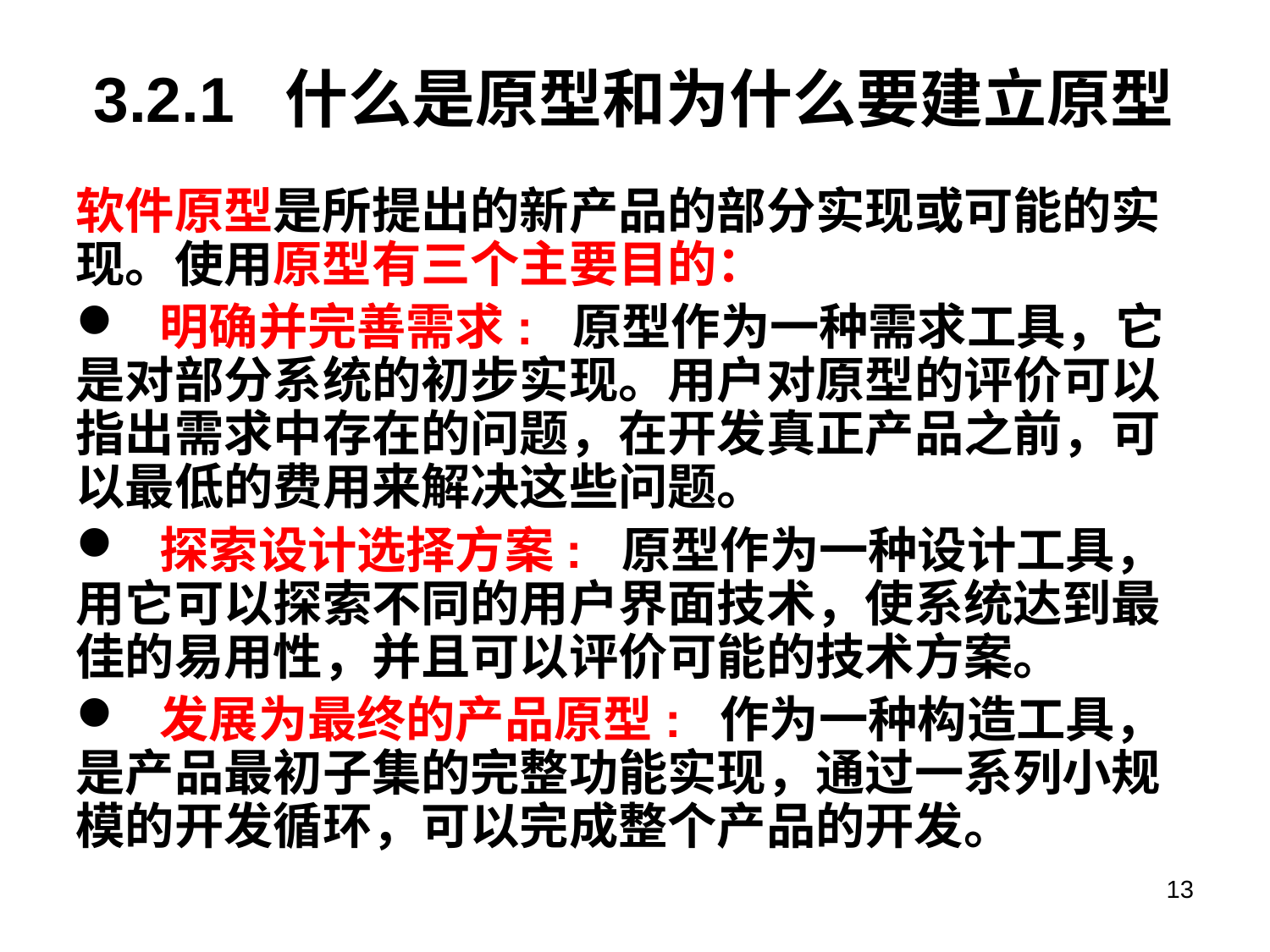

# 3.2.1  什么是原型和为什么要建立原型
软件原型是所提出的新产品的部分实现或可能的实现。使用原型有三个主要目的：
  明确并完善需求:  原型作为一种需求工具，它是对部分系统的初步实现。用户对原型的评价可以指出需求中存在的问题，在开发真正产品之前，可以最低的费用来解决这些问题。
  探索设计选择方案:  原型作为一种设计工具，用它可以探索不同的用户界面技术，使系统达到最佳的易用性，并且可以评价可能的技术方案。
  发展为最终的产品原型:  作为一种构造工具，是产品最初子集的完整功能实现，通过一系列小规模的开发循环，可以完成整个产品的开发。
13